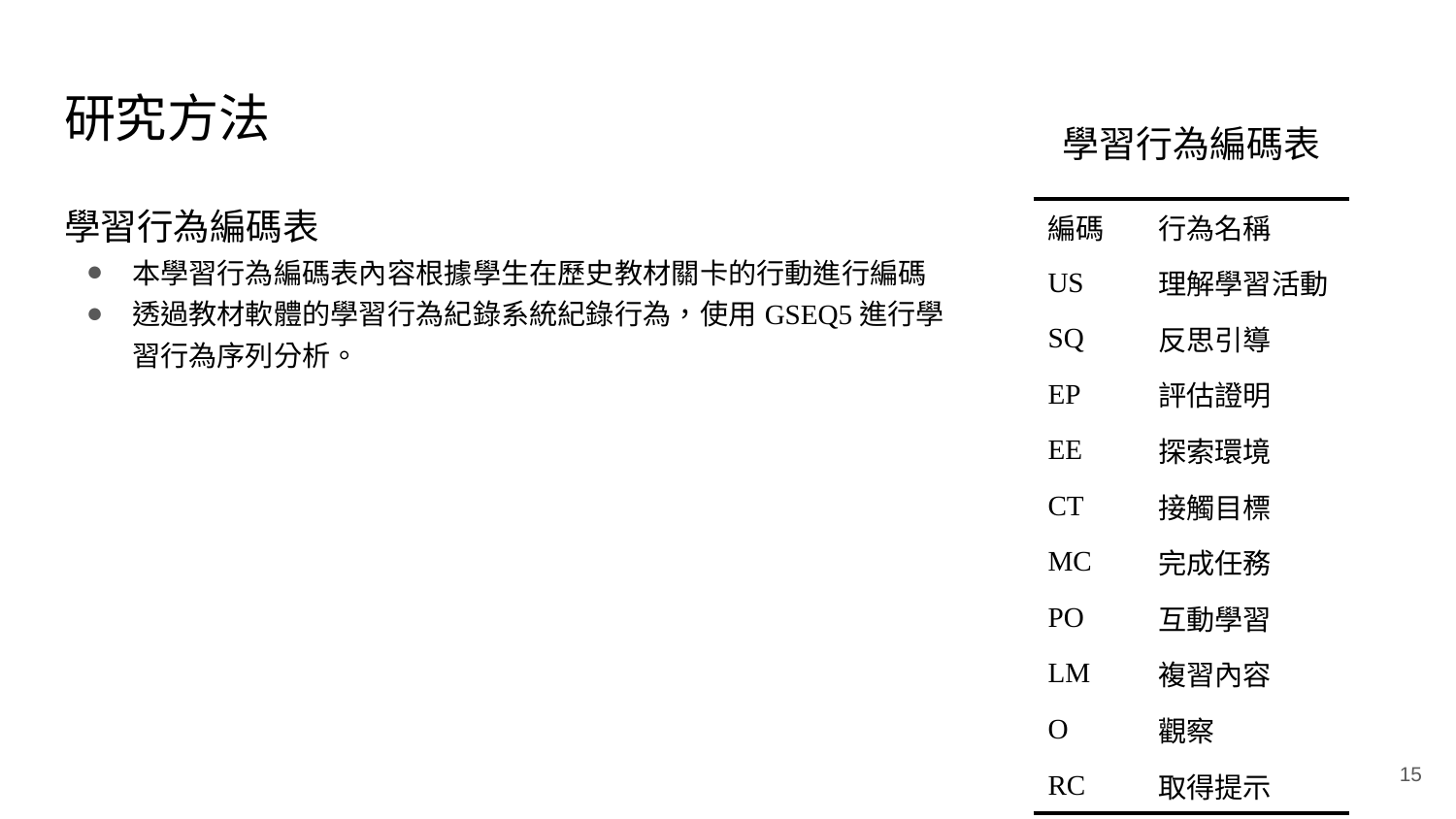

# 研究方法
學習行為編碼表
學習行為編碼表
本學習行為編碼表內容根據學生在歷史教材關卡的行動進行編碼
透過教材軟體的學習行為紀錄系統紀錄行為，使用GSEQ5進行學習行為序列分析。

| 編碼 | 行為名稱 |
| --- | --- |
| US | 理解學習活動 |
| SQ | 反思引導 |
| EP | 評估證明 |
| EE | 探索環境 |
| CT | 接觸目標 |
| MC | 完成任務 |
| PO | 互動學習 |
| LM | 複習內容 |
| O | 觀察 |
| RC | 取得提示 |
15